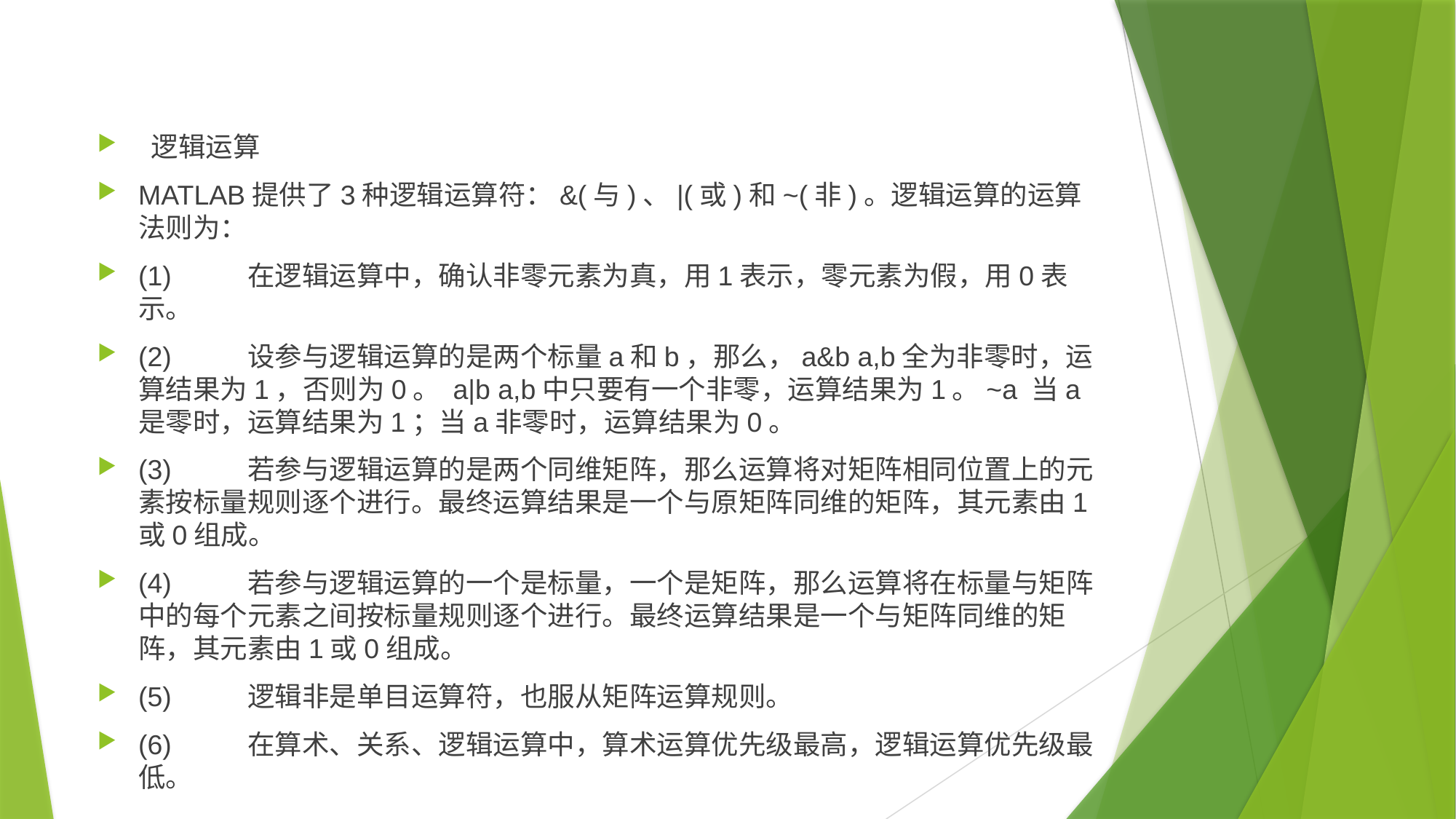

逻辑运算
MATLAB提供了3种逻辑运算符：&(与)、|(或)和~(非)。逻辑运算的运算法则为：
(1)	在逻辑运算中，确认非零元素为真，用1表示，零元素为假，用0表示。
(2)	设参与逻辑运算的是两个标量a和b，那么，a&b a,b全为非零时，运算结果为1，否则为0。 a|b a,b中只要有一个非零，运算结果为1。~a 当a是零时，运算结果为1；当a非零时，运算结果为0。
(3)	若参与逻辑运算的是两个同维矩阵，那么运算将对矩阵相同位置上的元素按标量规则逐个进行。最终运算结果是一个与原矩阵同维的矩阵，其元素由1或0组成。
(4)	若参与逻辑运算的一个是标量，一个是矩阵，那么运算将在标量与矩阵中的每个元素之间按标量规则逐个进行。最终运算结果是一个与矩阵同维的矩阵，其元素由1或0组成。
(5)	逻辑非是单目运算符，也服从矩阵运算规则。
(6)	在算术、关系、逻辑运算中，算术运算优先级最高，逻辑运算优先级最低。